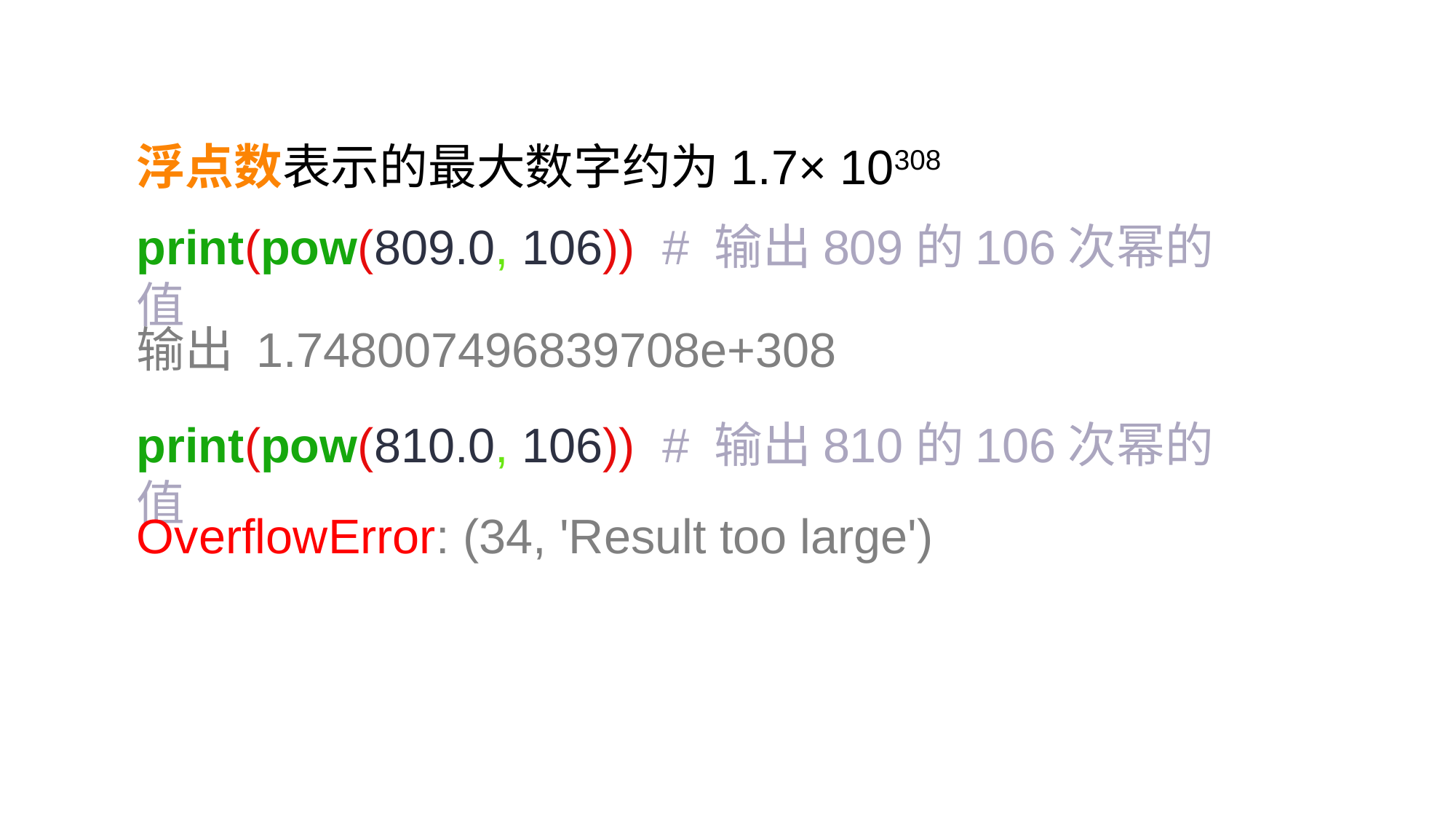

浮点数表示的最大数字约为1.7× 10308
print(pow(809.0, 106))  # 输出809的106次幂的值
输出 1.748007496839708e+308
print(pow(810.0, 106))  # 输出810的106次幂的值
OverflowError: (34, 'Result too large')